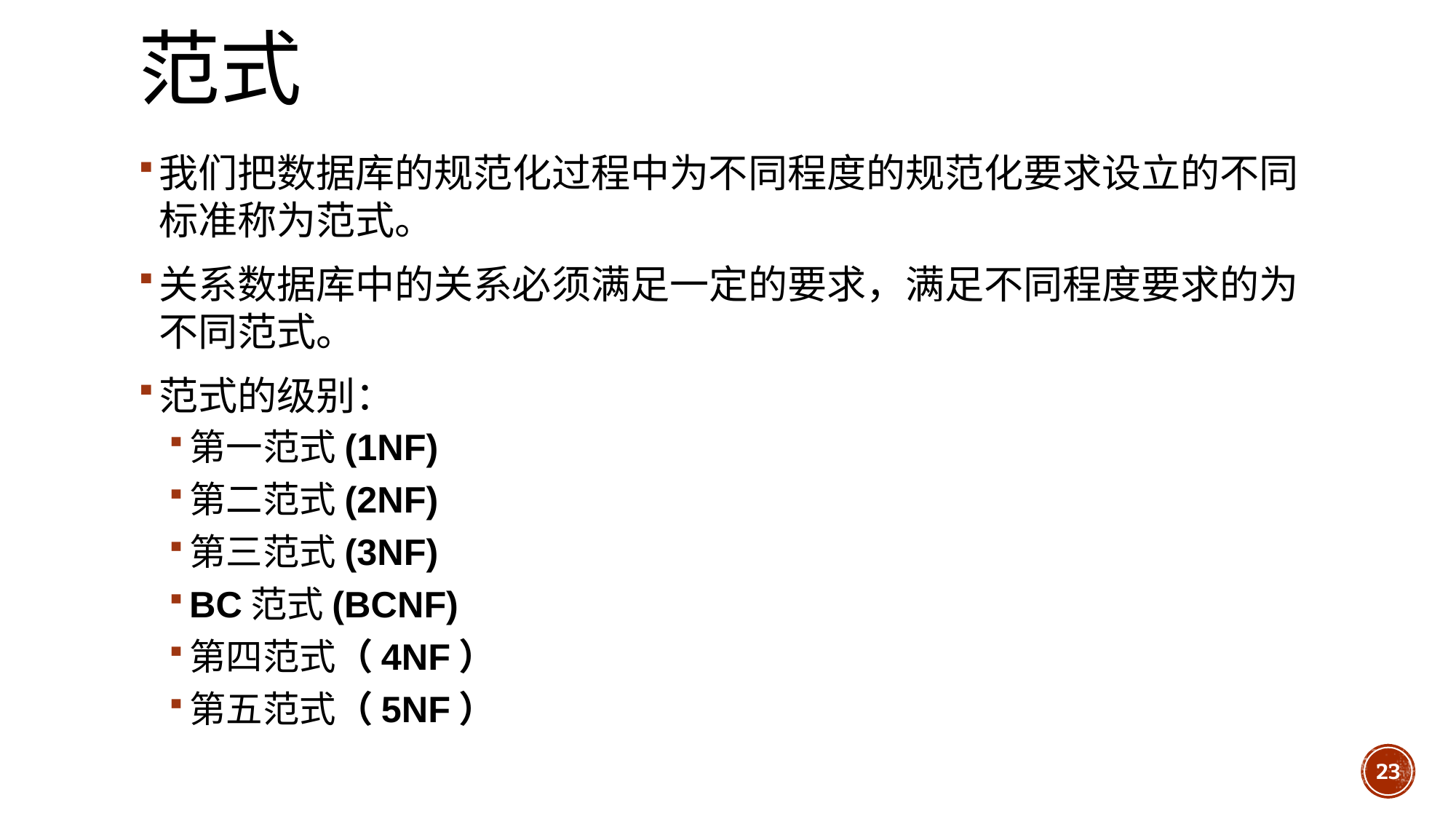

# 范式
我们把数据库的规范化过程中为不同程度的规范化要求设立的不同标准称为范式。
关系数据库中的关系必须满足一定的要求，满足不同程度要求的为不同范式。
范式的级别：
第一范式(1NF)
第二范式(2NF)
第三范式(3NF)
BC范式(BCNF)
第四范式（4NF）
第五范式（5NF）
23